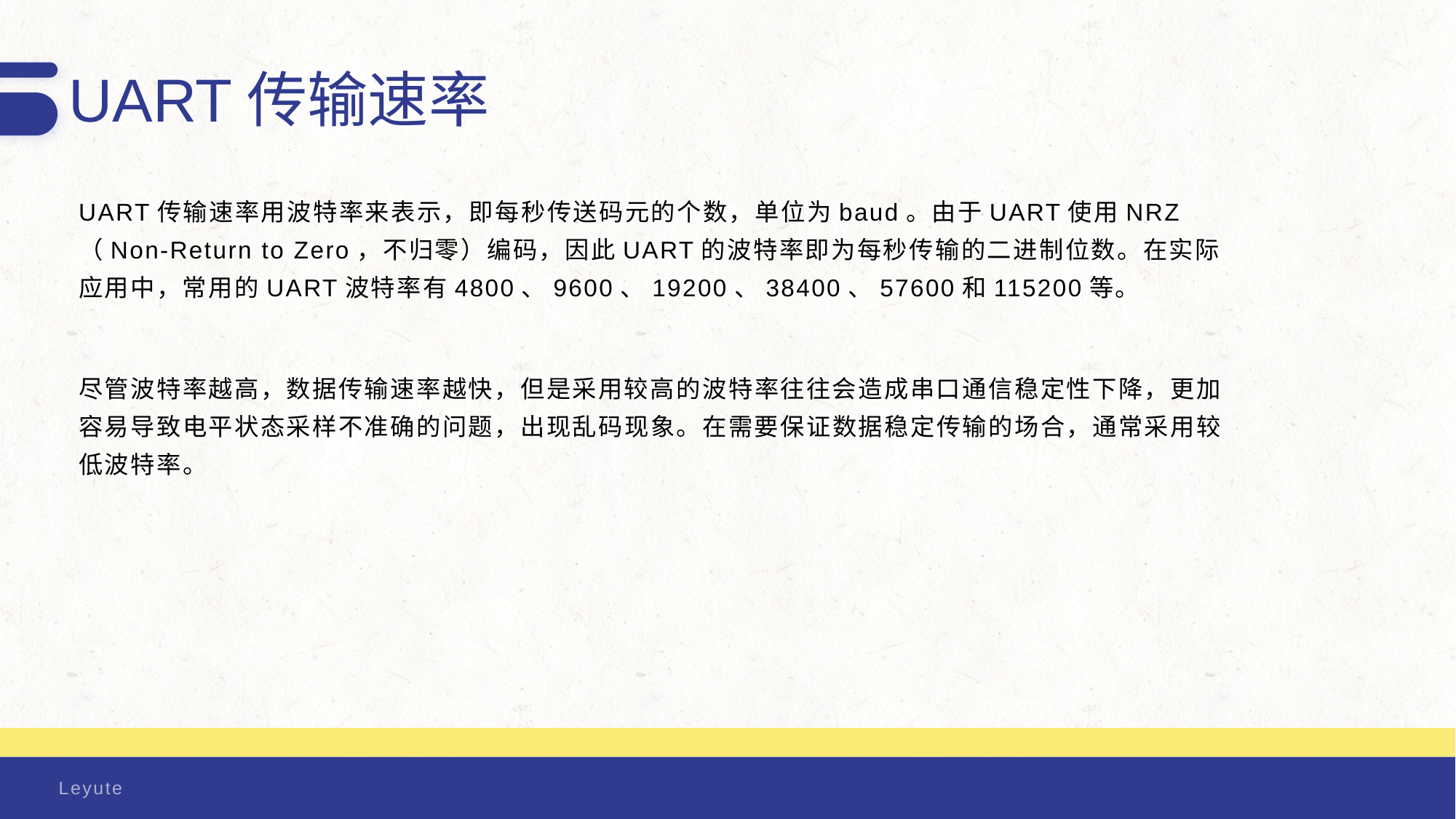

UART传输速率
UART传输速率用波特率来表示，即每秒传送码元的个数，单位为baud。由于UART使用NRZ（Non-Return to Zero，不归零）编码，因此UART的波特率即为每秒传输的二进制位数。在实际应用中，常用的UART波特率有4800、9600、19200、38400、57600和115200等。
尽管波特率越高，数据传输速率越快，但是采用较高的波特率往往会造成串口通信稳定性下降，更加容易导致电平状态采样不准确的问题，出现乱码现象。在需要保证数据稳定传输的场合，通常采用较低波特率。